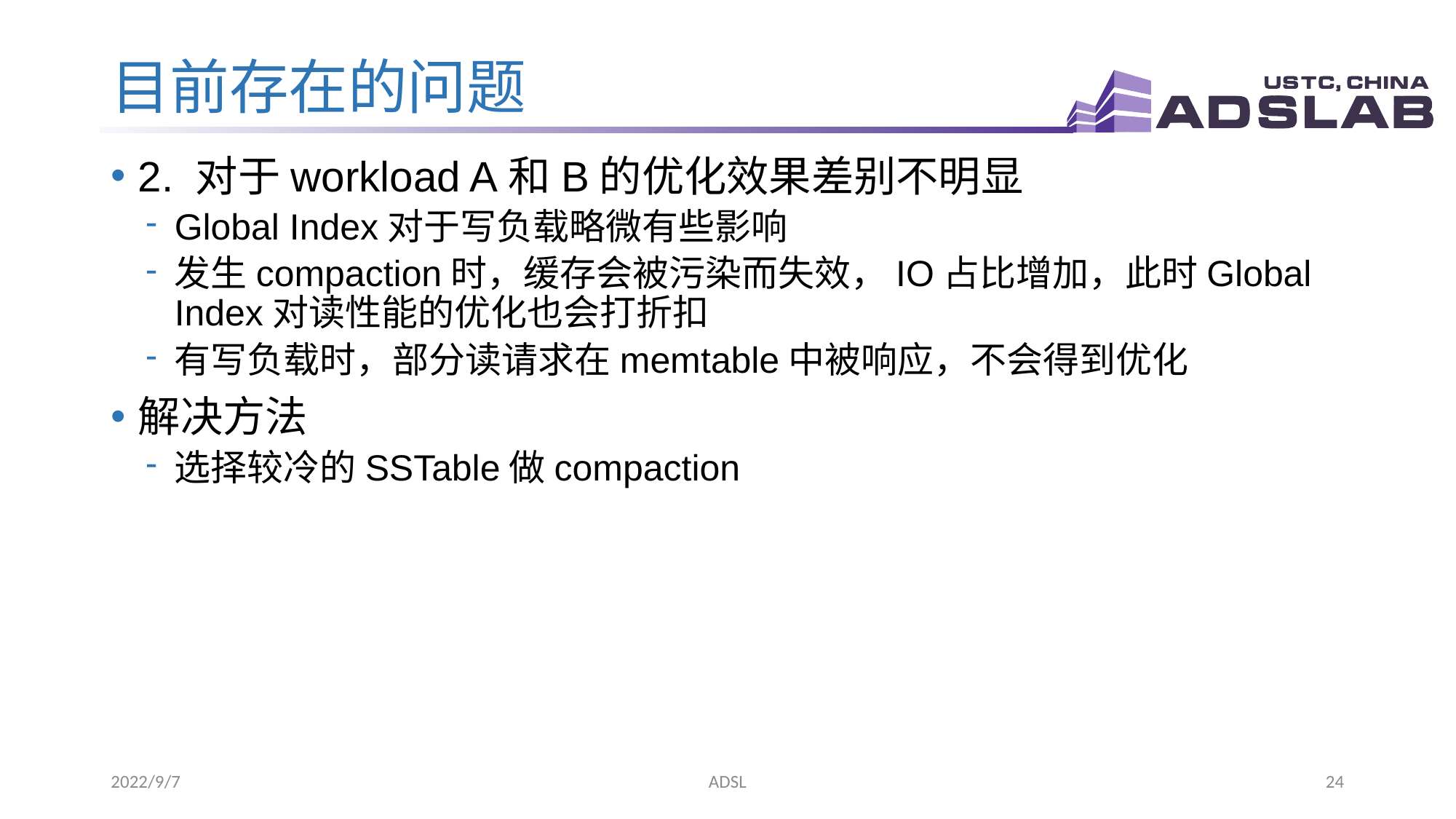

# 目前存在的问题
2. 对于workload A和B的优化效果差别不明显
Global Index对于写负载略微有些影响
发生compaction时，缓存会被污染而失效，IO占比增加，此时Global Index对读性能的优化也会打折扣
有写负载时，部分读请求在memtable中被响应，不会得到优化
解决方法
选择较冷的SSTable做compaction

2022/9/7
ADSL
24